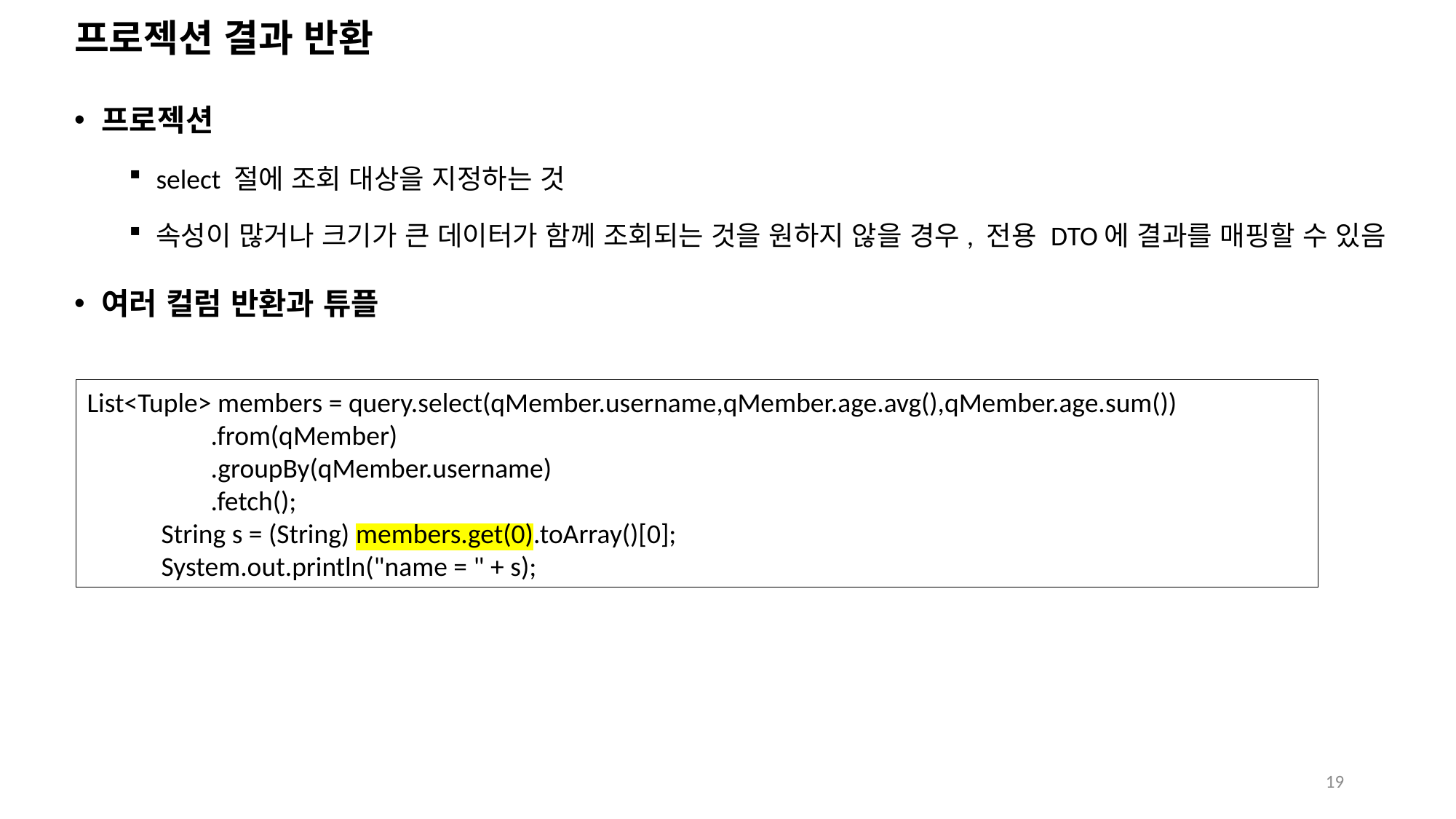

# 프로젝션 결과 반환
프로젝션
select 절에 조회 대상을 지정하는 것
속성이 많거나 크기가 큰 데이터가 함께 조회되는 것을 원하지 않을 경우, 전용 DTO에 결과를 매핑할 수 있음
여러 컬럼 반환과 튜플

List<Tuple> members = query.select(qMember.username,qMember.age.avg(),qMember.age.sum())
                    .from(qMember)
                    .groupBy(qMember.username)
                    .fetch();
            String s = (String) members.get(0).toArray()[0];
            System.out.println("name = " + s);
19